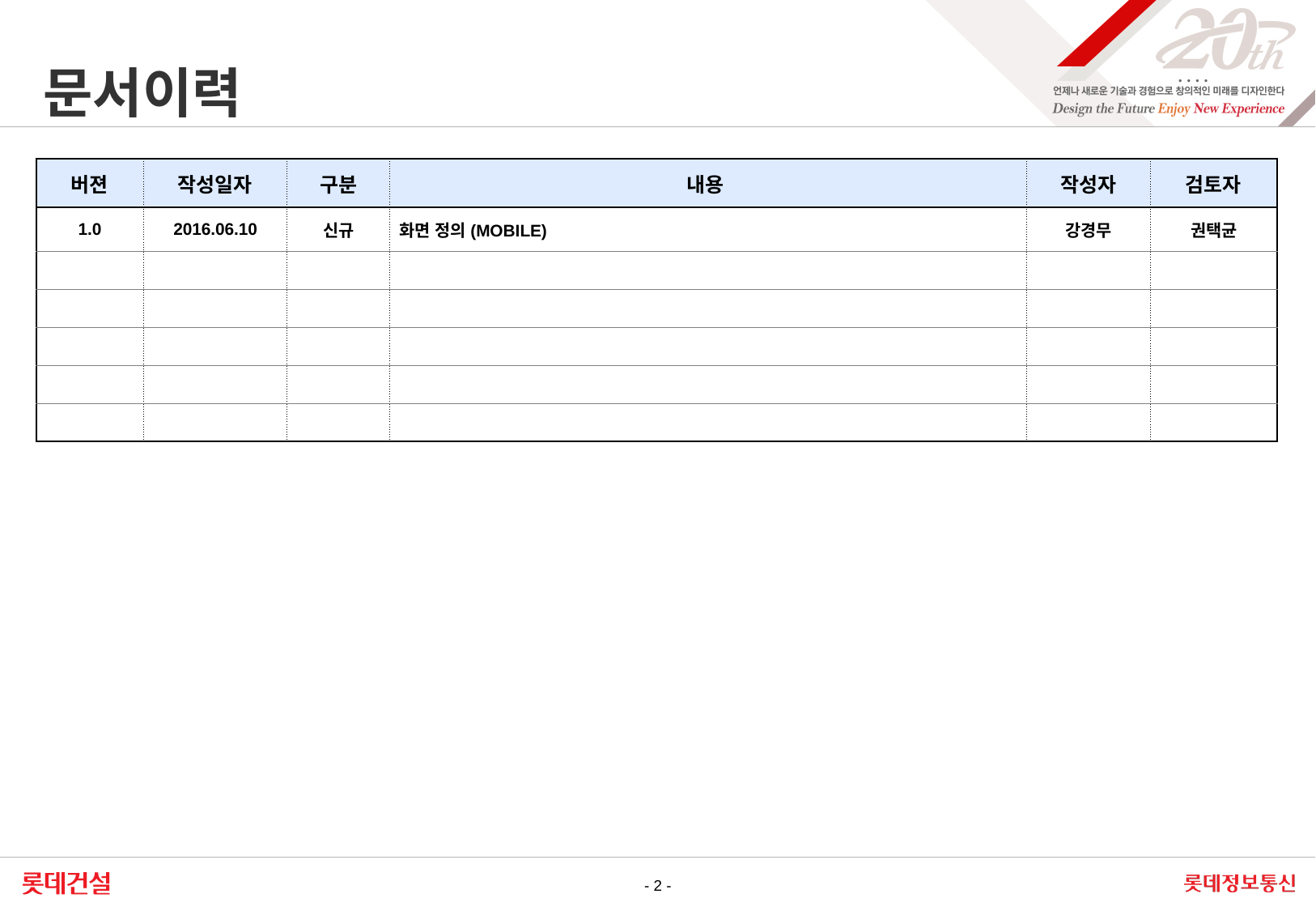

문서이력
| 버젼 | 작성일자 | 구분 | 내용 | 작성자 | 검토자 |
| --- | --- | --- | --- | --- | --- |
| 1.0 | 2016.06.10 | 신규 | 화면 정의(MOBILE) | 강경무 | 권택균 |
|  |  |  |  |  |  |
|  |  |  |  |  |  |
|  |  |  |  |  |  |
|  |  |  |  |  |  |
|  |  |  |  |  |  |